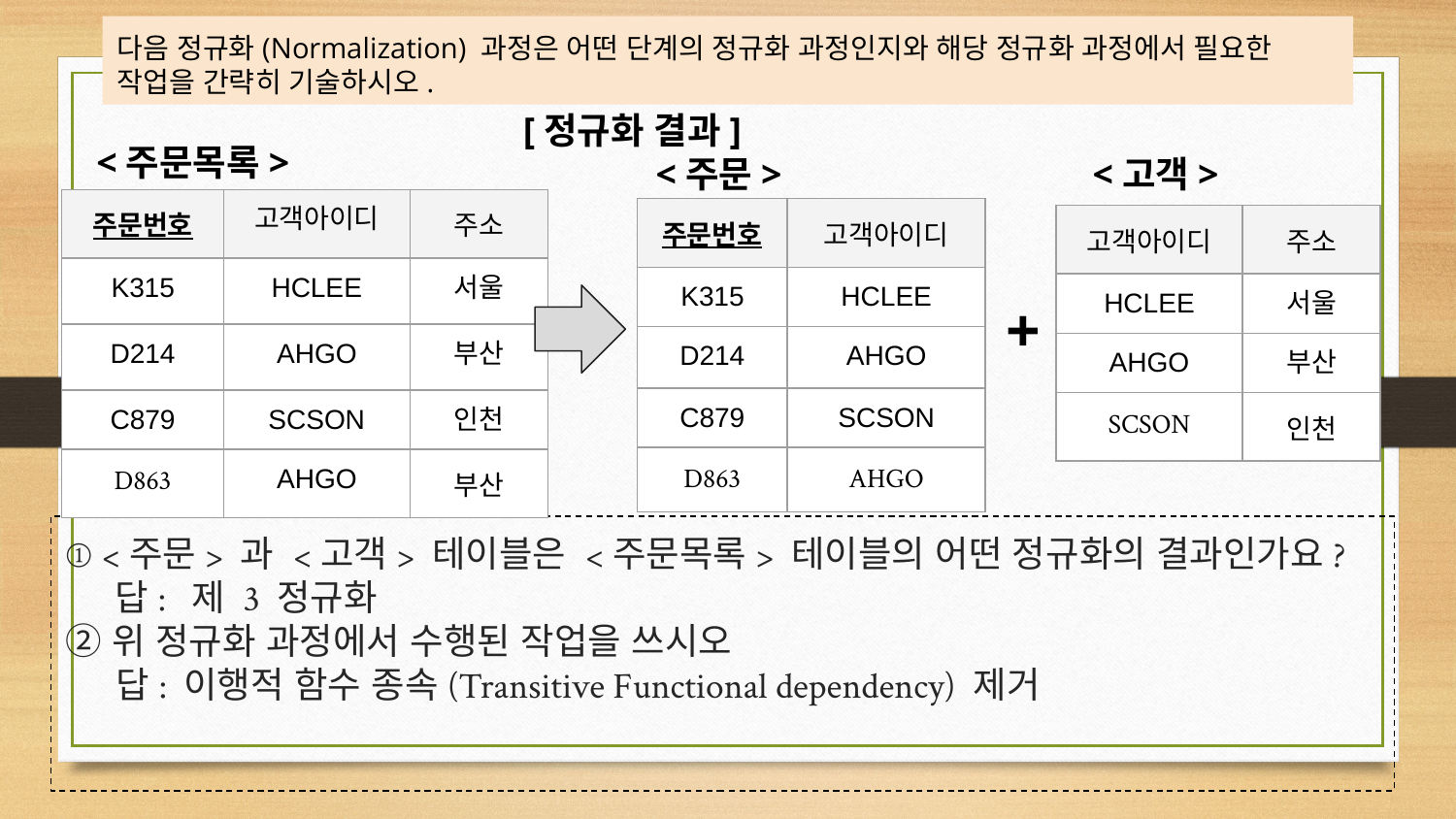

다음 정규화(Normalization) 과정은 어떤 단계의 정규화 과정인지와 해당 정규화 과정에서 필요한 작업을 간략히 기술하시오.
[정규화 결과]
<주문목록>
<주문>
<고객>
| 주문번호 | 고객아이디 | 주소 |
| --- | --- | --- |
| K315 | HCLEE | 서울 |
| D214 | AHGO | 부산 |
| C879 | SCSON | 인천 |
| D863 | AHGO | 부산 |
| 주문번호 | 고객아이디 |
| --- | --- |
| K315 | HCLEE |
| D214 | AHGO |
| C879 | SCSON |
| D863 | AHGO |
| 고객아이디 | 주소 |
| --- | --- |
| HCLEE | 서울 |
| AHGO | 부산 |
| SCSON | 인천 |
+

① <주문> 과 <고객> 테이블은 <주문목록> 테이블의 어떤 정규화의 결과인가요?
     답:  제 3 정규화
② 위 정규화 과정에서 수행된 작업을 쓰시오
     답: 이행적 함수 종속(Transitive Functional dependency) 제거